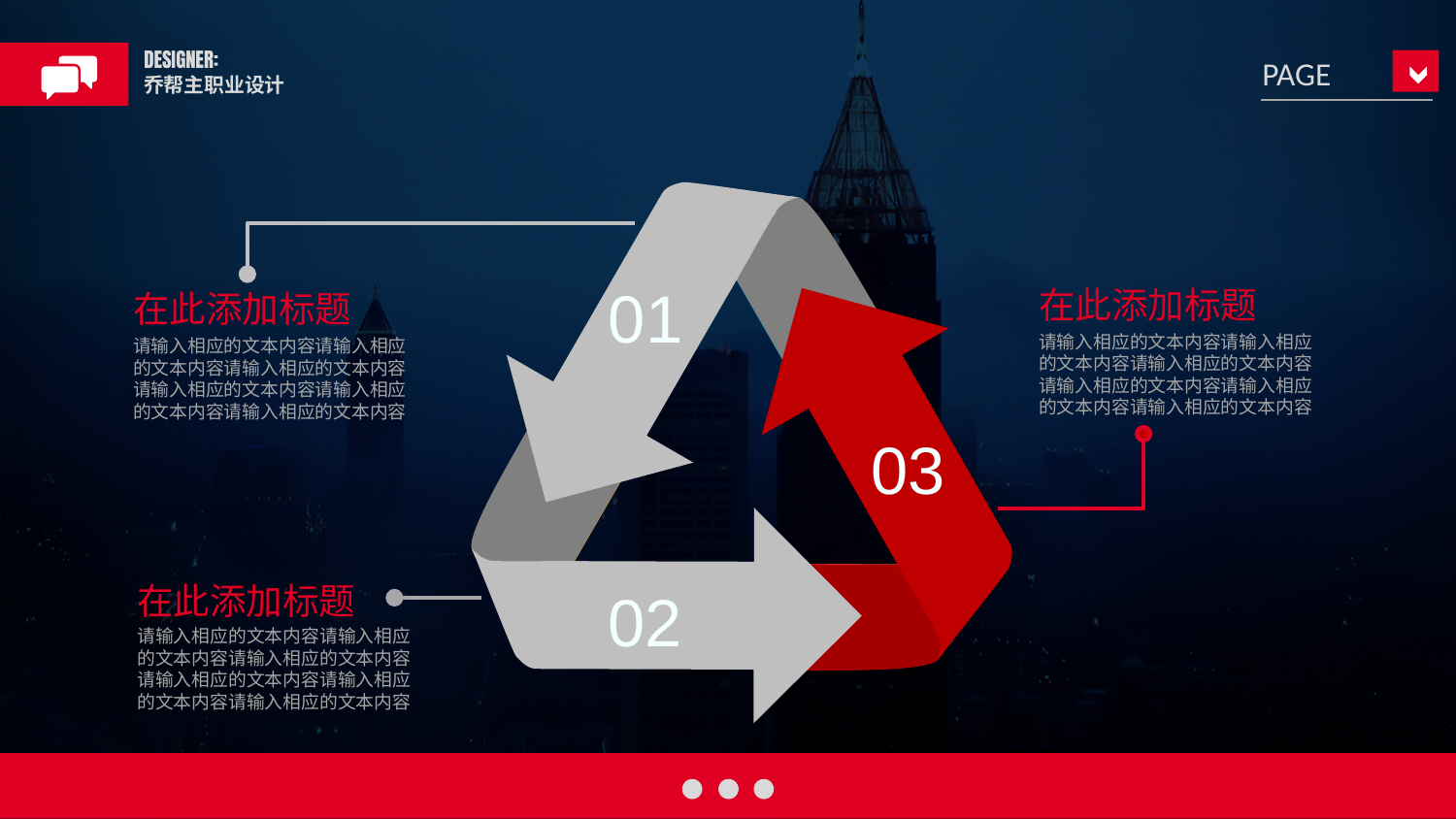

DESIGNER:
乔帮主职业设计
12

01
在此添加标题
请输入相应的文本内容请输入相应
的文本内容请输入相应的文本内容
请输入相应的文本内容请输入相应
的文本内容请输入相应的文本内容
在此添加标题
请输入相应的文本内容请输入相应
的文本内容请输入相应的文本内容
请输入相应的文本内容请输入相应
的文本内容请输入相应的文本内容
03

在此添加标题
请输入相应的文本内容请输入相应
的文本内容请输入相应的文本内容
请输入相应的文本内容请输入相应
的文本内容请输入相应的文本内容
02